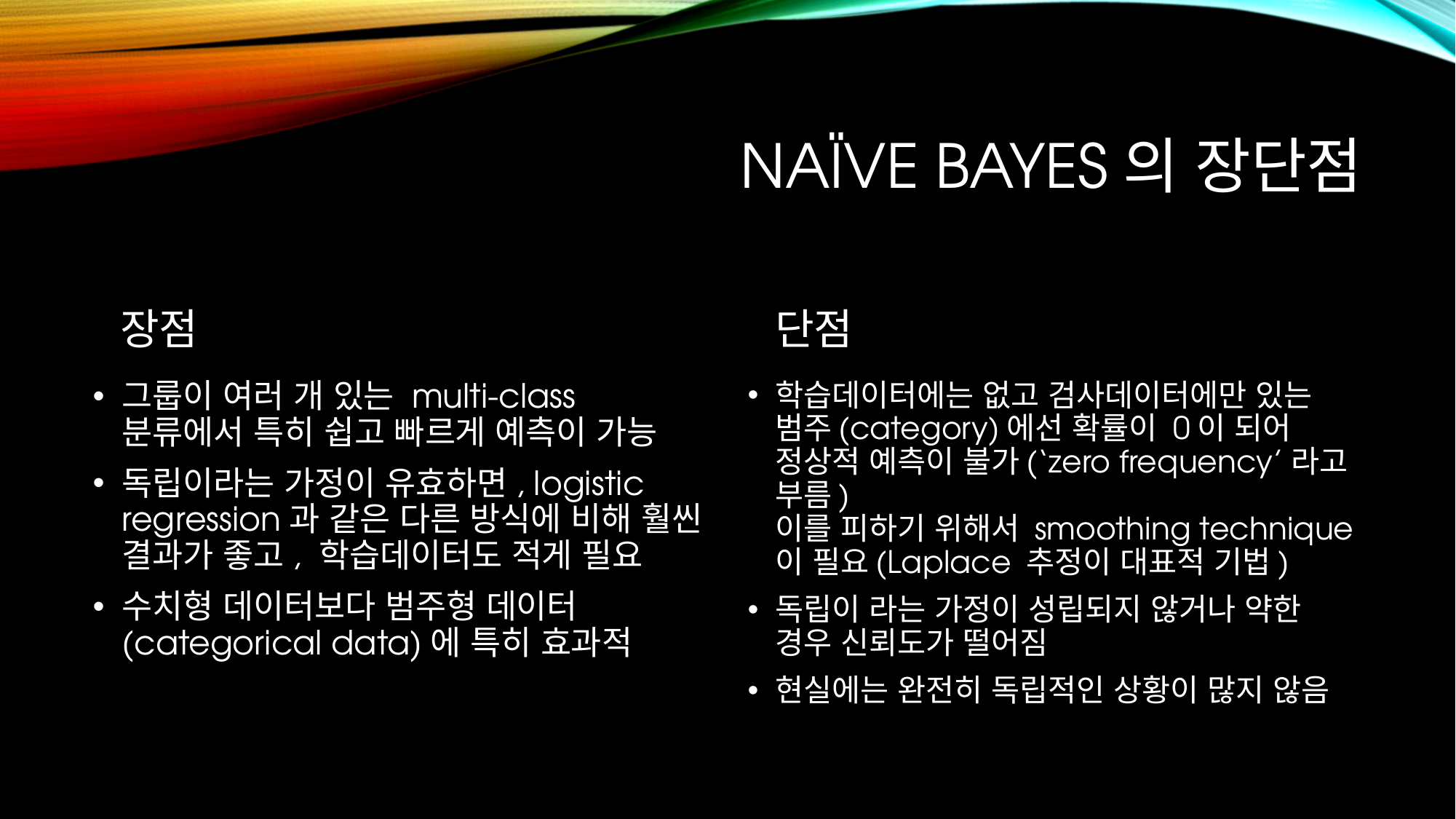

# Naïve Bayes의 장단점
장점
단점
그룹이 여러 개 있는 multi-class 분류에서 특히 쉽고 빠르게 예측이 가능
독립이라는 가정이 유효하면, logistic regression과 같은 다른 방식에 비해 훨씬 결과가 좋고, 학습데이터도 적게 필요
수치형 데이터보다 범주형 데이터(categorical data)에 특히 효과적
학습데이터에는 없고 검사데이터에만 있는 범주(category)에선 확률이 0이 되어 정상적 예측이 불가(‘zero frequency’라고 부름)
이를 피하기 위해서 smoothing technique이 필요(Laplace 추정이 대표적 기법)
독립이 라는 가정이 성립되지 않거나 약한 경우 신뢰도가 떨어짐
현실에는 완전히 독립적인 상황이 많지 않음